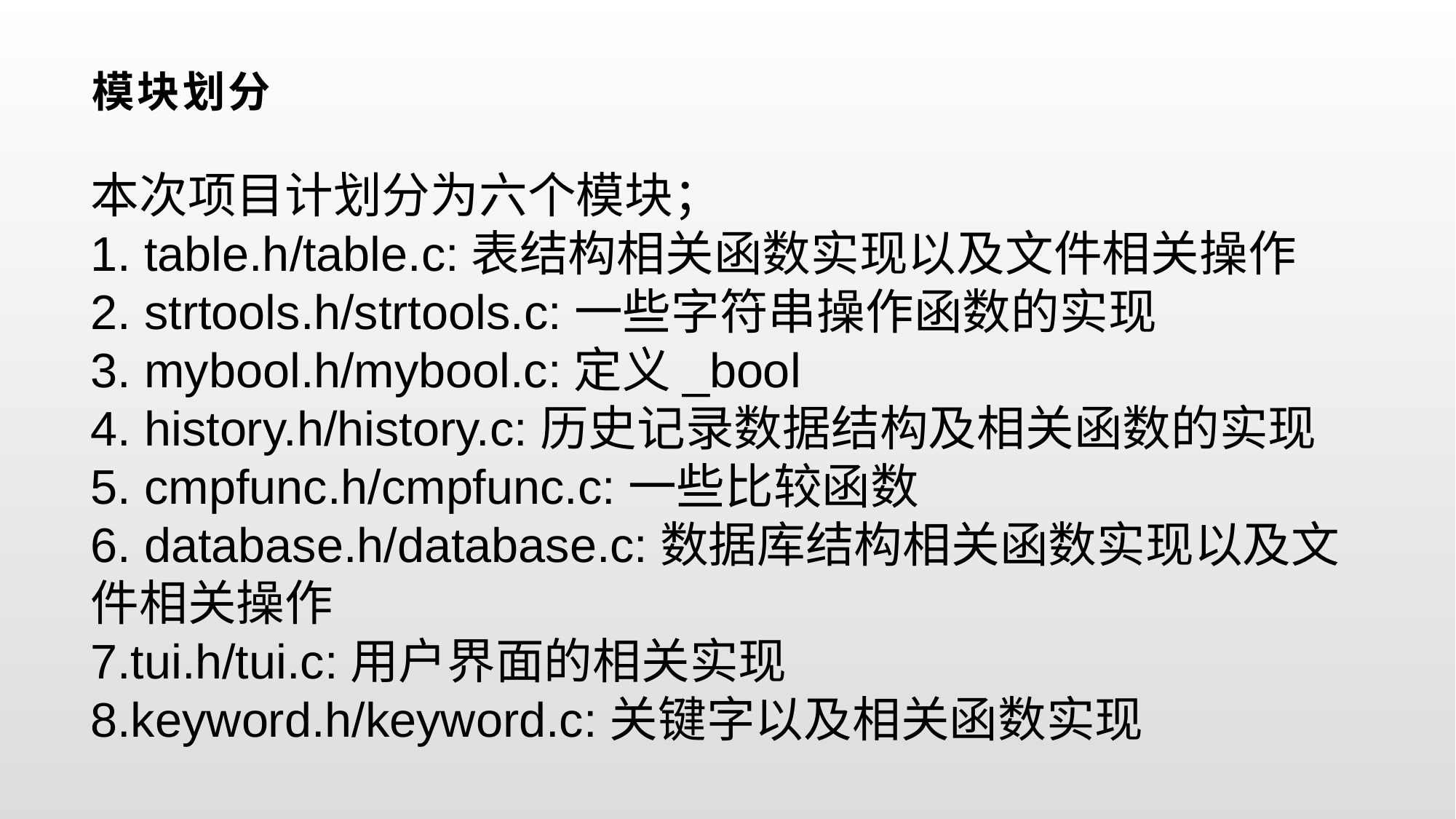

# 模块划分
本次项目计划分为六个模块；
1. table.h/table.c:表结构相关函数实现以及文件相关操作
2. strtools.h/strtools.c:一些字符串操作函数的实现
3. mybool.h/mybool.c:定义_bool
4. history.h/history.c:历史记录数据结构及相关函数的实现
5. cmpfunc.h/cmpfunc.c:一些比较函数
6. database.h/database.c:数据库结构相关函数实现以及文件相关操作
7.tui.h/tui.c:用户界面的相关实现
8.keyword.h/keyword.c:关键字以及相关函数实现